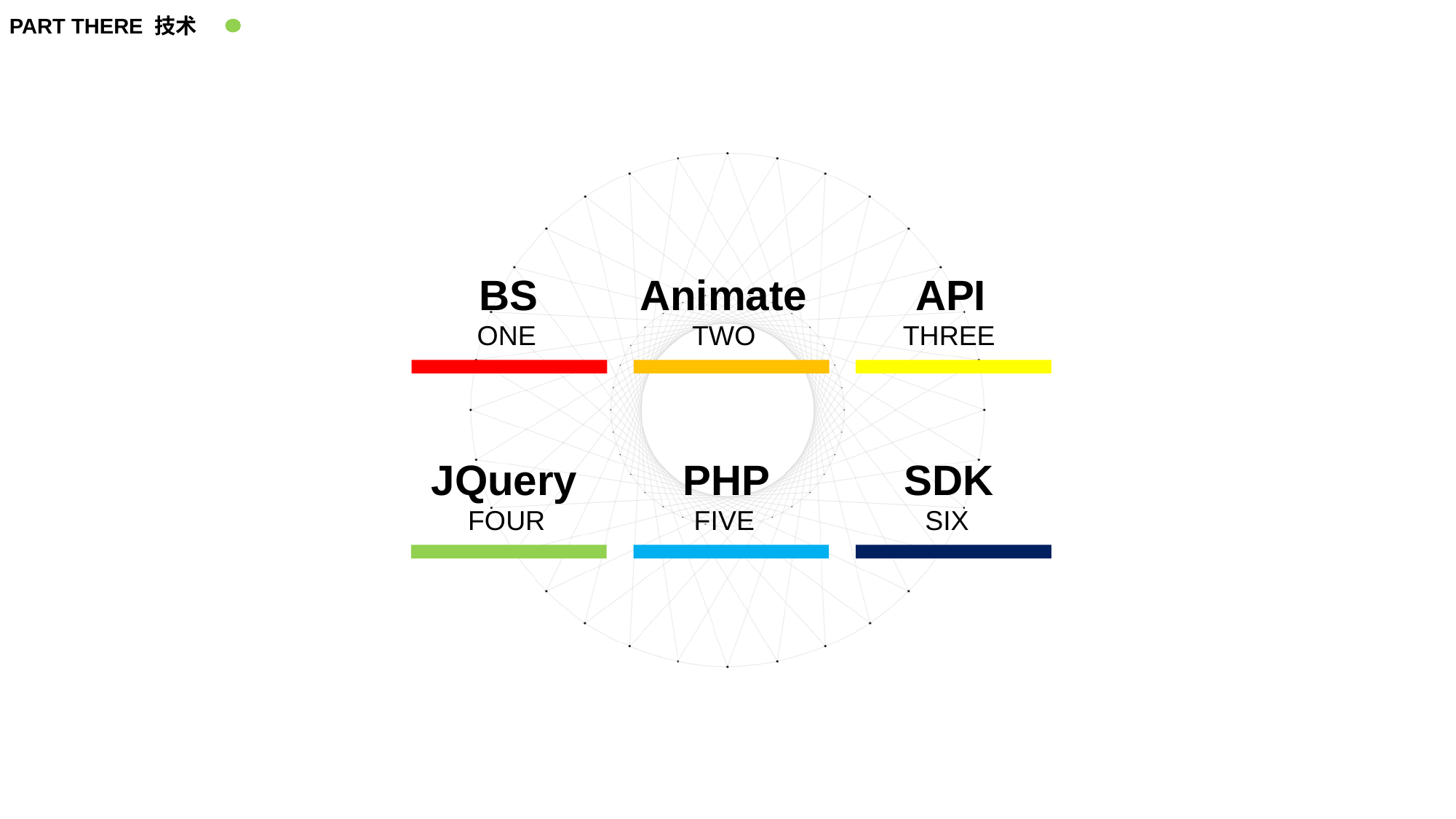

PART THERE 技术

BS
Animate
API
ONE
TWO
THREE

JQuery
PHP
SDK
FOUR
FIVE
SIX